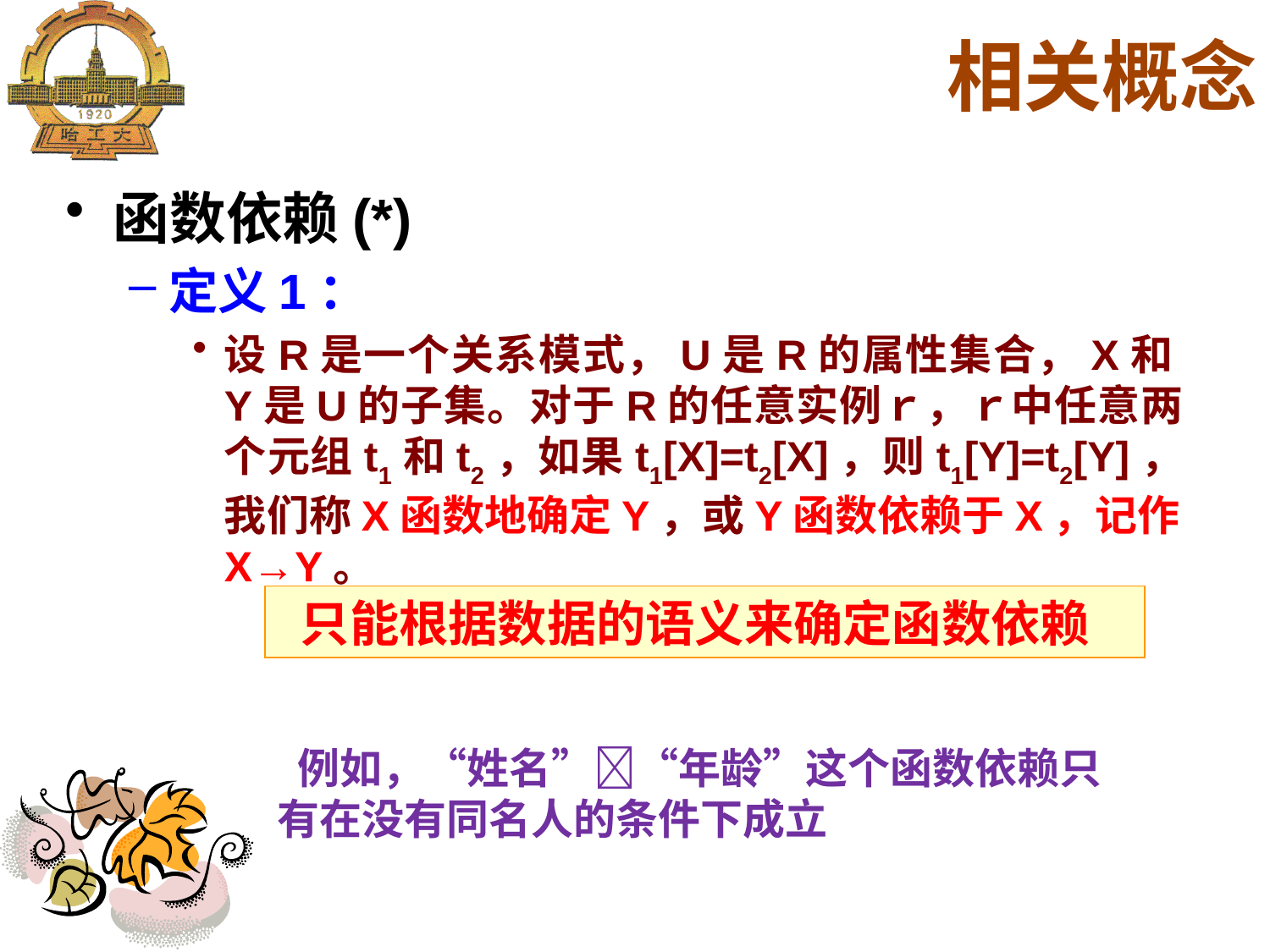

相关概念
函数依赖(*)
定义1：
设R是一个关系模式，U是R的属性集合，X和Y是U的子集。对于R的任意实例ｒ，ｒ中任意两个元组t1和t2，如果t1[X]=t2[X]，则t1[Y]=t2[Y]，我们称X函数地确定Y，或Y函数依赖于X，记作X→Y。

 只能根据数据的语义来确定函数依赖
 例如，“姓名”→“年龄”这个函数依赖只有在没有同名人的条件下成立